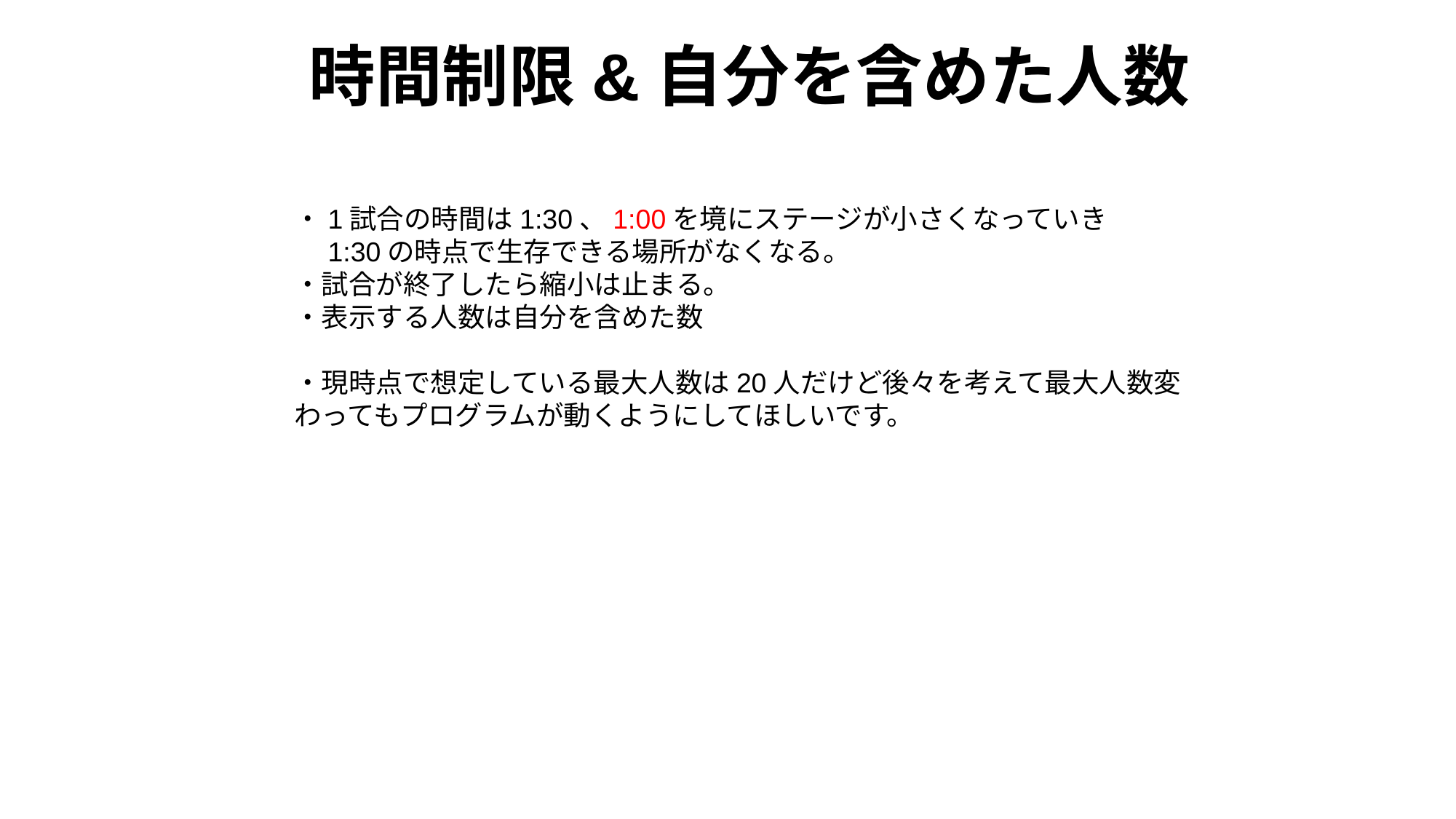

# 時間制限&自分を含めた人数
・1試合の時間は1:30、1:00を境にステージが小さくなっていき
　1:30の時点で生存できる場所がなくなる。
・試合が終了したら縮小は止まる。
・表示する人数は自分を含めた数

・現時点で想定している最大人数は20人だけど後々を考えて最大人数変わってもプログラムが動くようにしてほしいです。